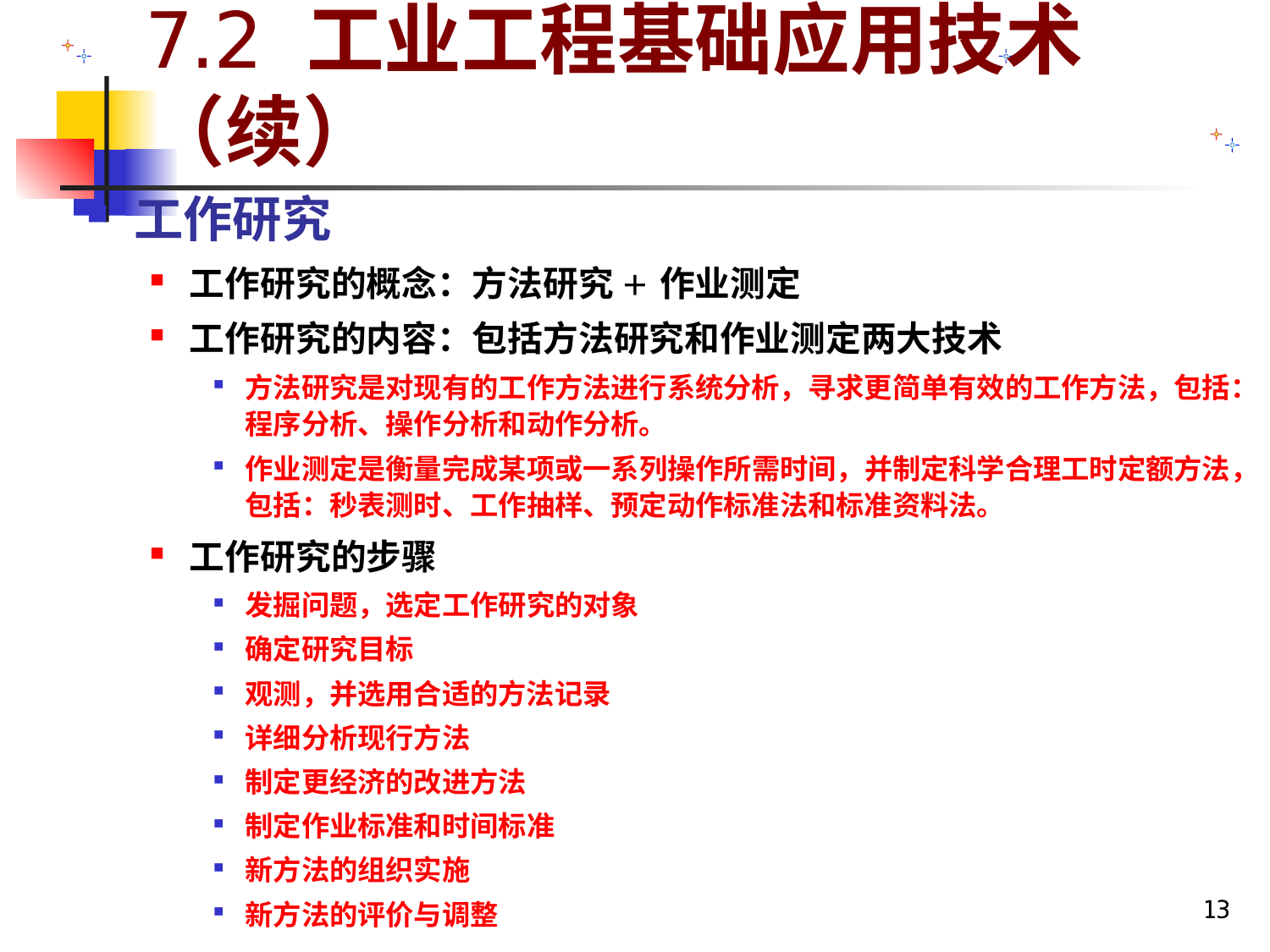

7.2 工业工程基础应用技术（续）
工作研究
工作研究的概念：方法研究+作业测定
工作研究的内容：包括方法研究和作业测定两大技术
方法研究是对现有的工作方法进行系统分析，寻求更简单有效的工作方法，包括：程序分析、操作分析和动作分析。
作业测定是衡量完成某项或一系列操作所需时间，并制定科学合理工时定额方法，包括：秒表测时、工作抽样、预定动作标准法和标准资料法。
工作研究的步骤
发掘问题，选定工作研究的对象
确定研究目标
观测，并选用合适的方法记录
详细分析现行方法
制定更经济的改进方法
制定作业标准和时间标准
新方法的组织实施
新方法的评价与调整
13